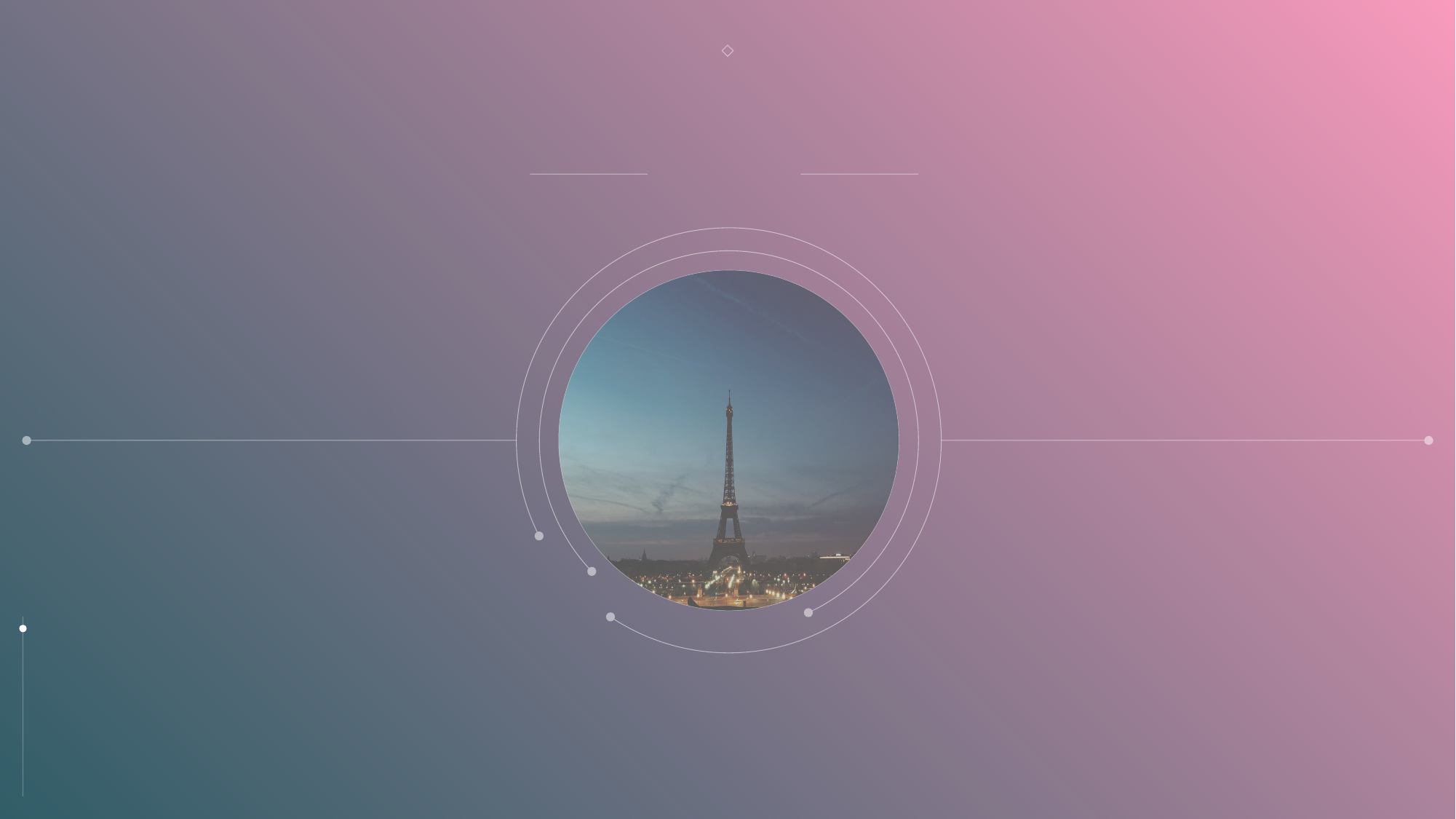

# 다용도 스마트 선글라스
Main Idea

Explanation
Concept
Function
Practicality
Problem

Smart Stick – Fujitsy(Japan)
3